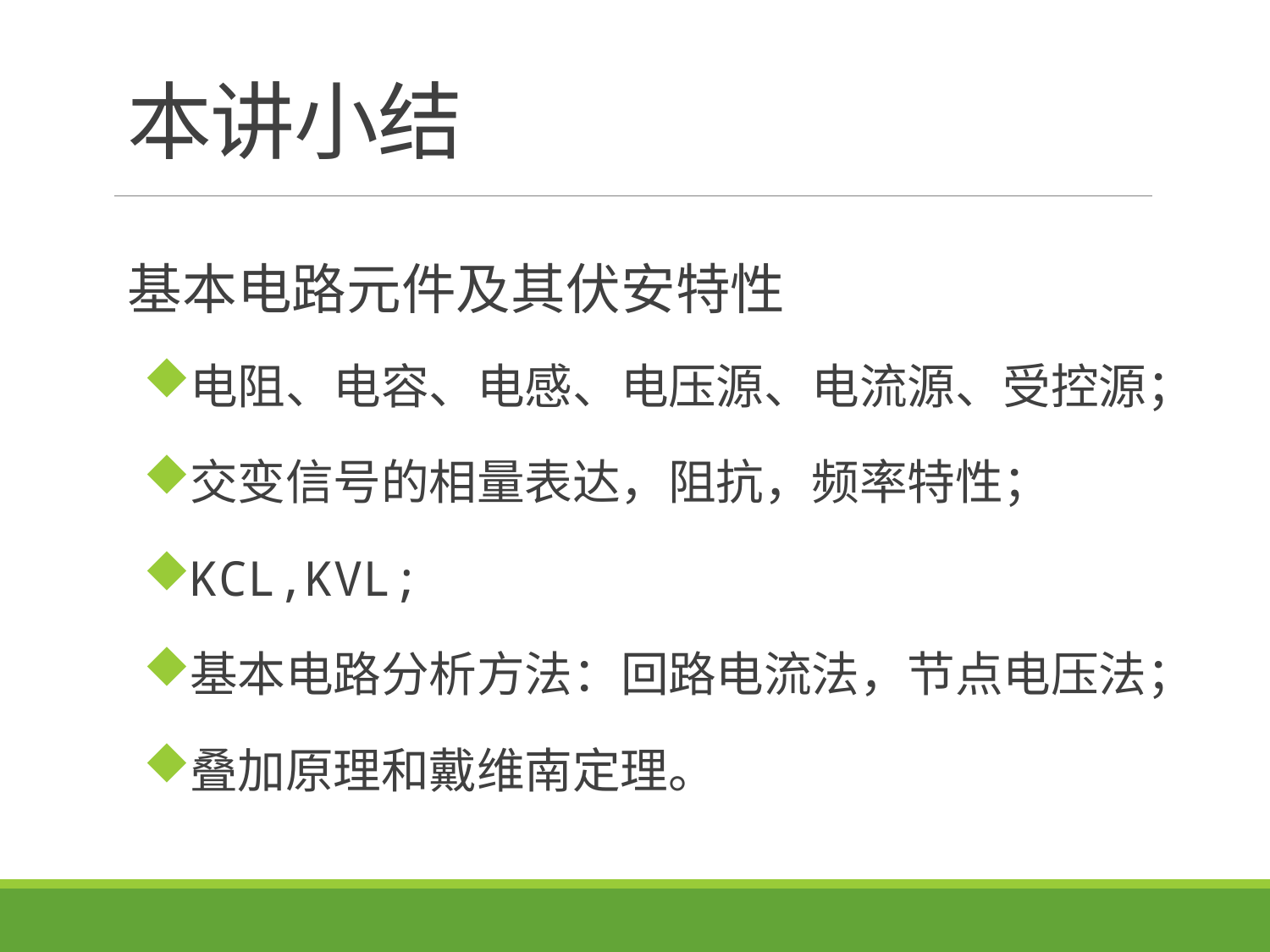

# 本讲小结
基本电路元件及其伏安特性
电阻、电容、电感、电压源、电流源、受控源；
交变信号的相量表达，阻抗，频率特性；
KCL,KVL;
基本电路分析方法：回路电流法，节点电压法；
叠加原理和戴维南定理。